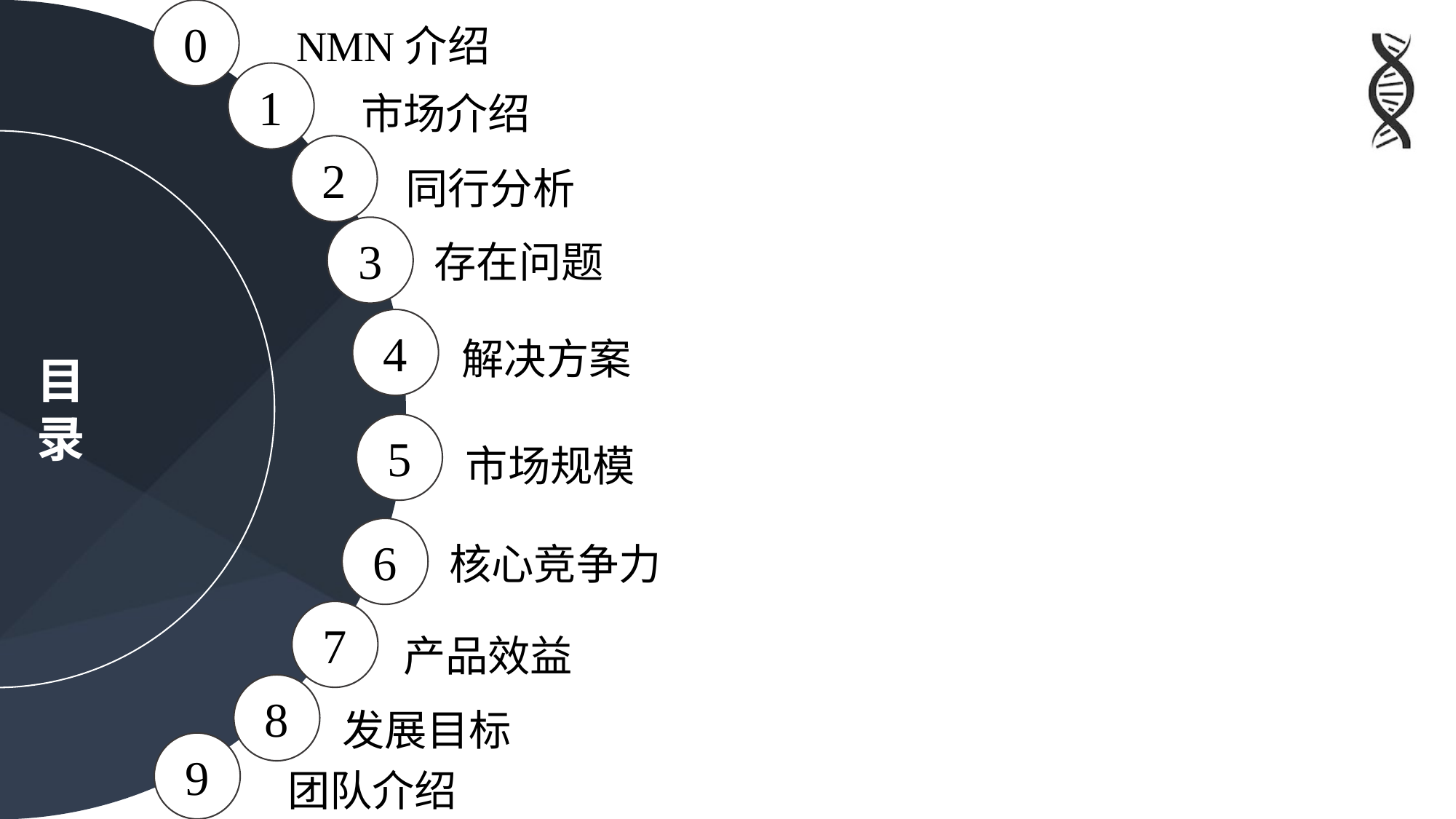

0
NMN介绍
1
市场介绍
2
同行分析
存在问题
3
4
解决方案
目录
5
市场规模
核心竞争力
6
7
产品效益
8
发展目标
9
团队介绍